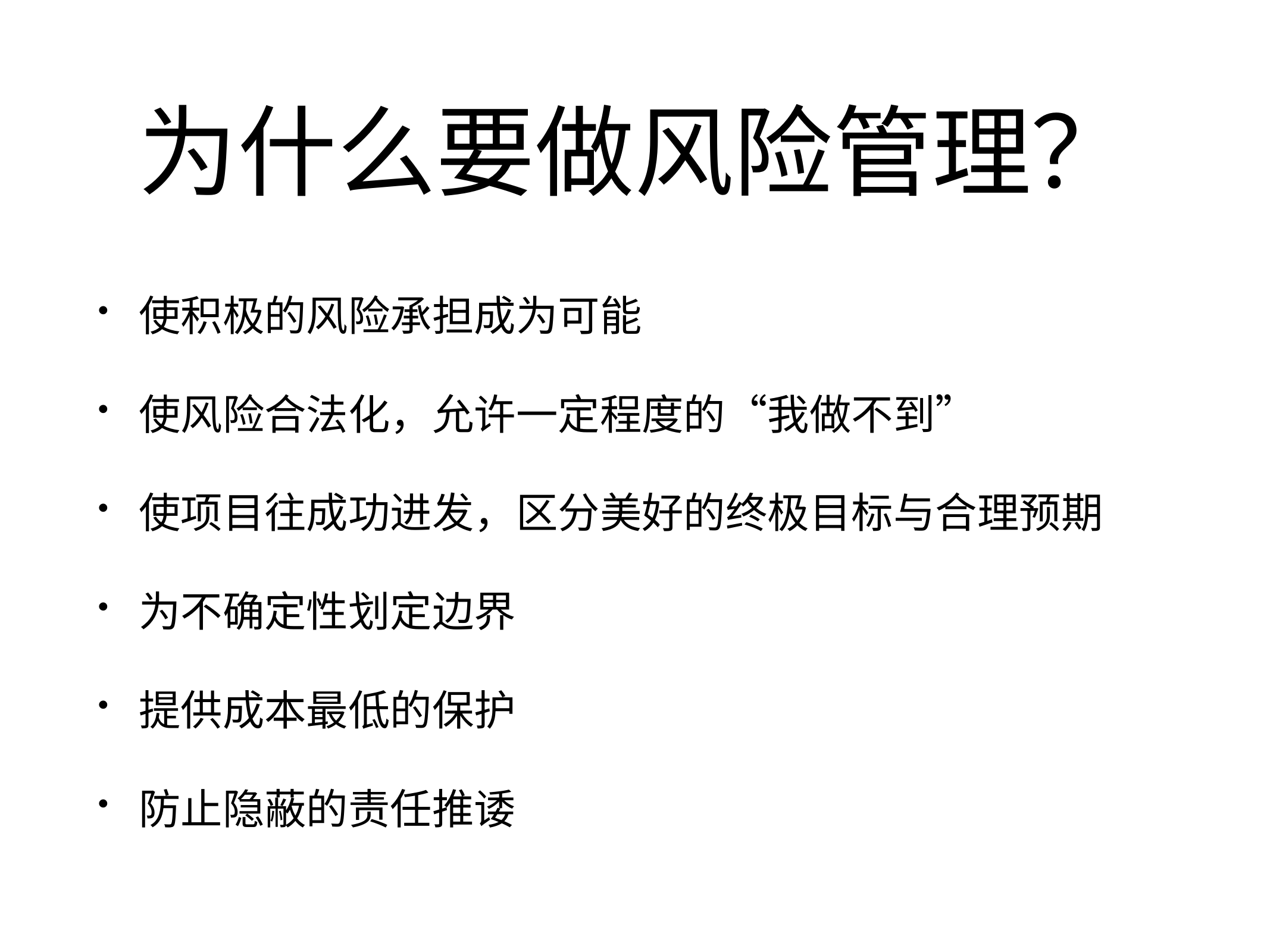

# 为什么要做风险管理？
使积极的风险承担成为可能
使风险合法化，允许一定程度的“我做不到”
使项目往成功进发，区分美好的终极目标与合理预期
为不确定性划定边界
提供成本最低的保护
防止隐蔽的责任推诿